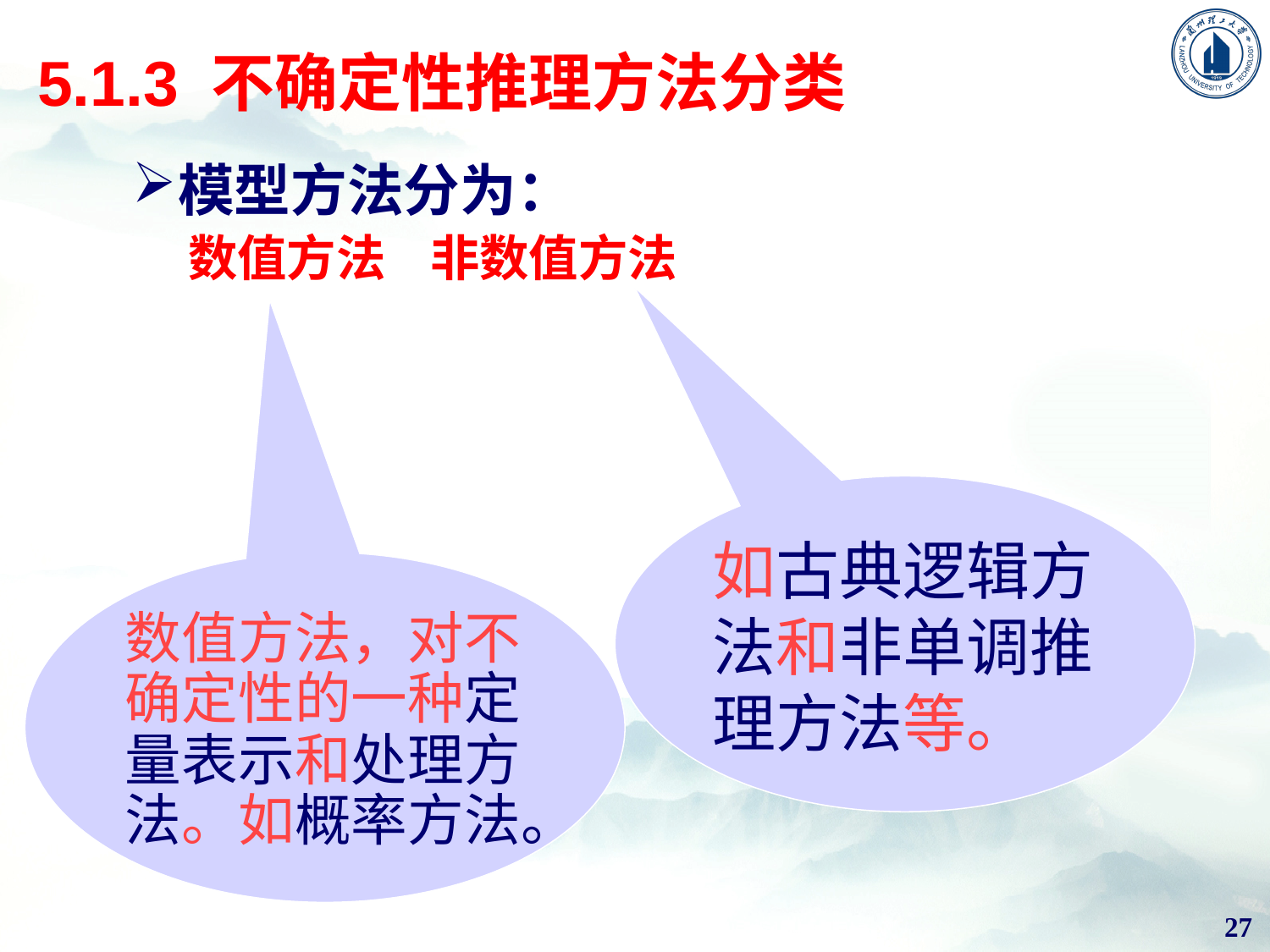

# 5.1.3 不确定性推理方法分类
模型方法分为：
数值方法    非数值方法

如古典逻辑方法和非单调推理方法等。
数值方法，对不确定性的一种定量表示和处理方法。如概率方法。

27